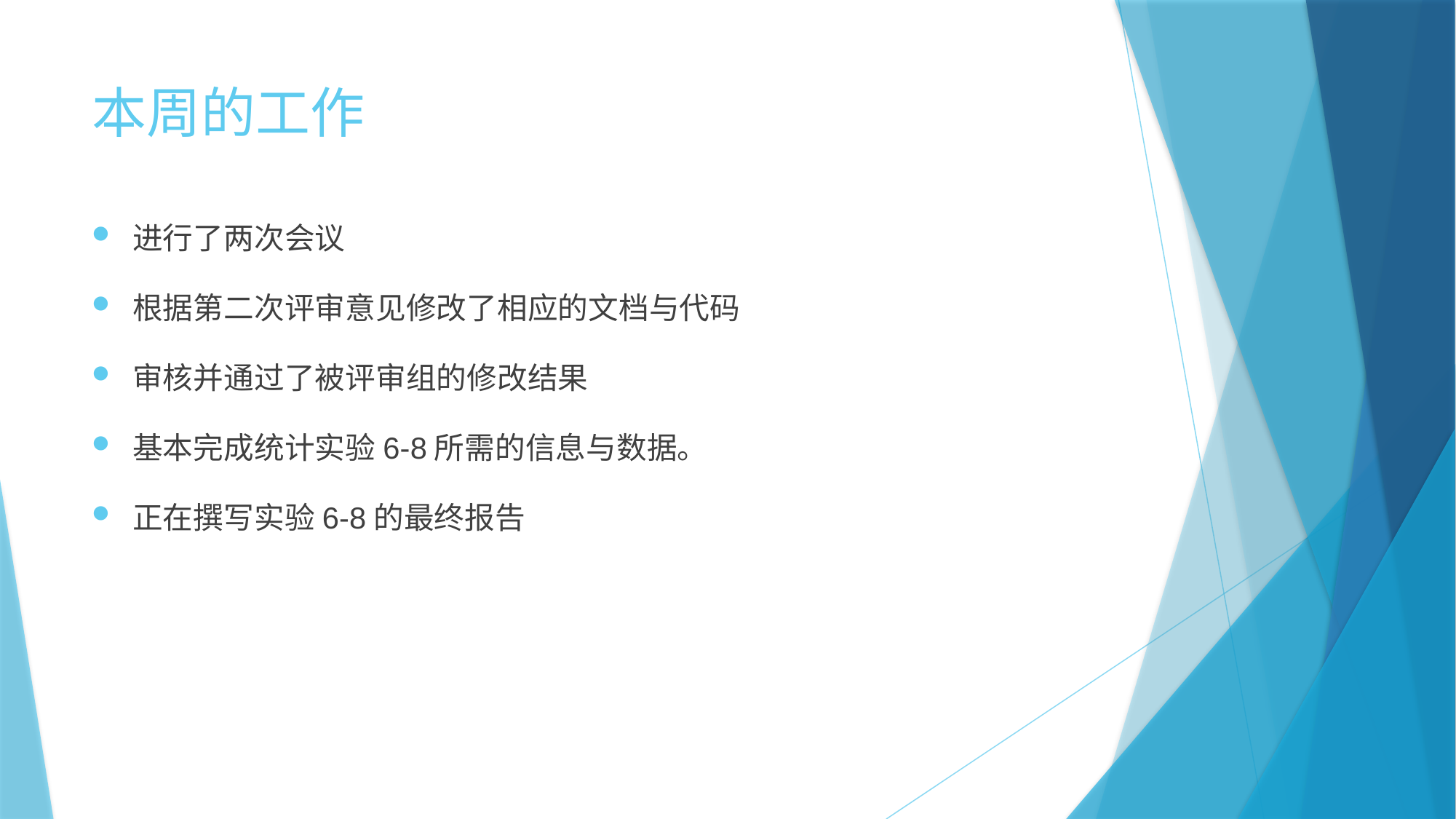

# 本周的工作
进行了两次会议
根据第二次评审意见修改了相应的文档与代码
审核并通过了被评审组的修改结果
基本完成统计实验6-8所需的信息与数据。
正在撰写实验6-8的最终报告